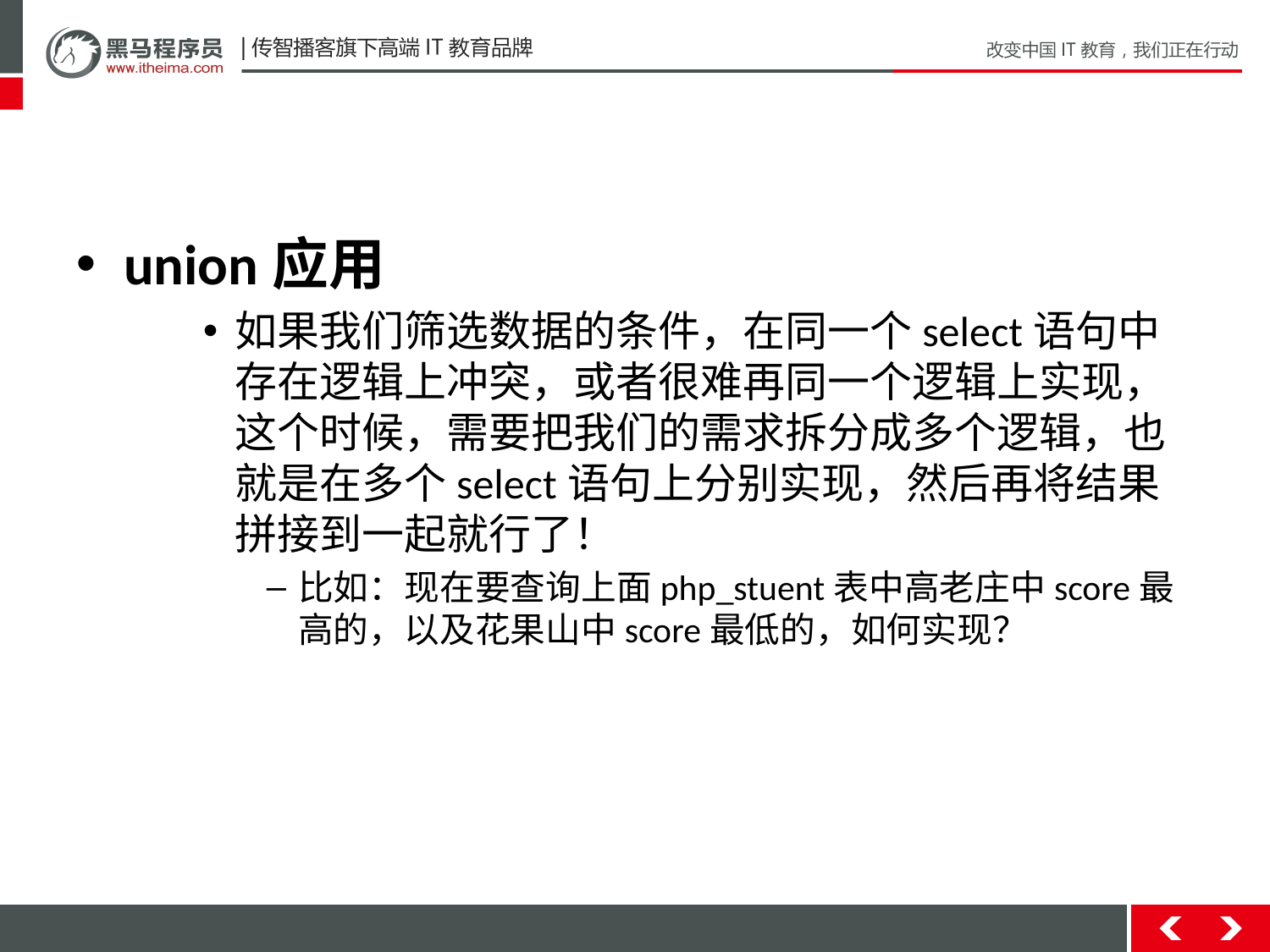

#
union应用
如果我们筛选数据的条件，在同一个select语句中存在逻辑上冲突，或者很难再同一个逻辑上实现，这个时候，需要把我们的需求拆分成多个逻辑，也就是在多个select语句上分别实现，然后再将结果拼接到一起就行了！
比如：现在要查询上面php_stuent表中高老庄中score最高的，以及花果山中score最低的，如何实现？